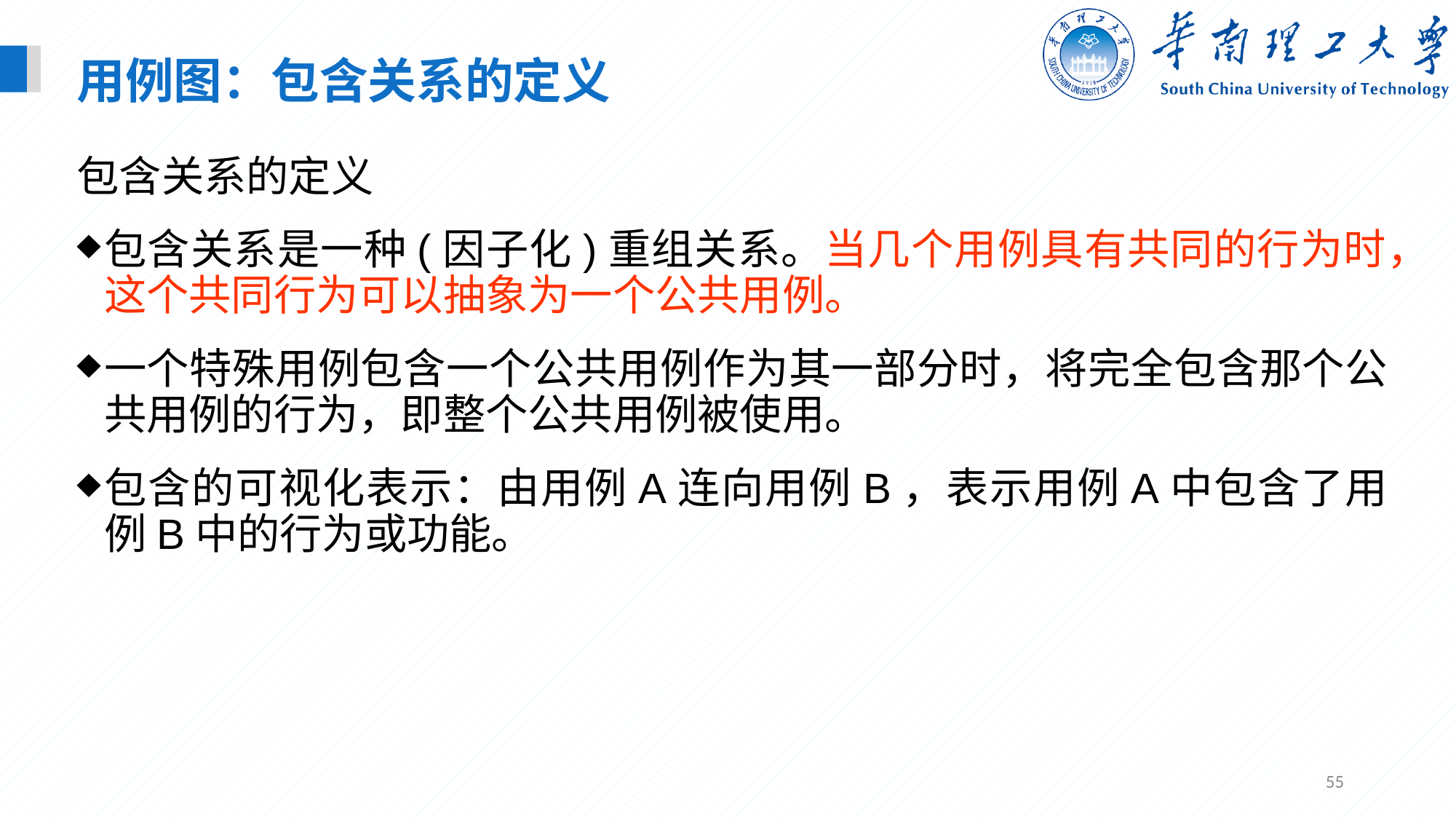

用例图：包含关系的定义
包含关系的定义
包含关系是一种(因子化)重组关系。当几个用例具有共同的行为时，这个共同行为可以抽象为一个公共用例。
一个特殊用例包含一个公共用例作为其一部分时，将完全包含那个公共用例的行为，即整个公共用例被使用。
包含的可视化表示：由用例A连向用例B，表示用例A中包含了用例B中的行为或功能。
55